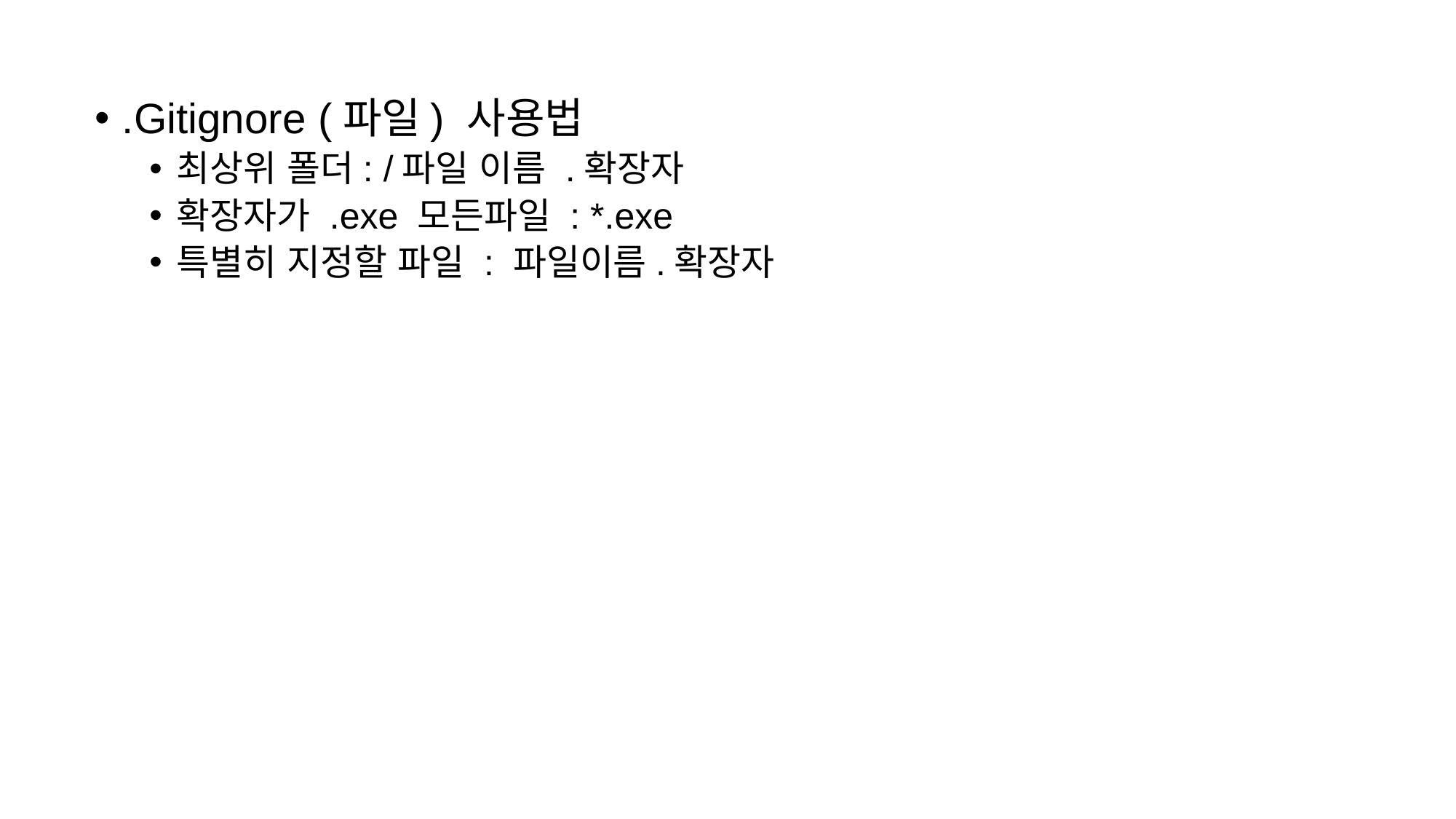

.Gitignore (파일) 사용법
최상위 폴더: /파일 이름 .확장자
확장자가 .exe 모든파일 : *.exe
특별히 지정할 파일 : 파일이름.확장자